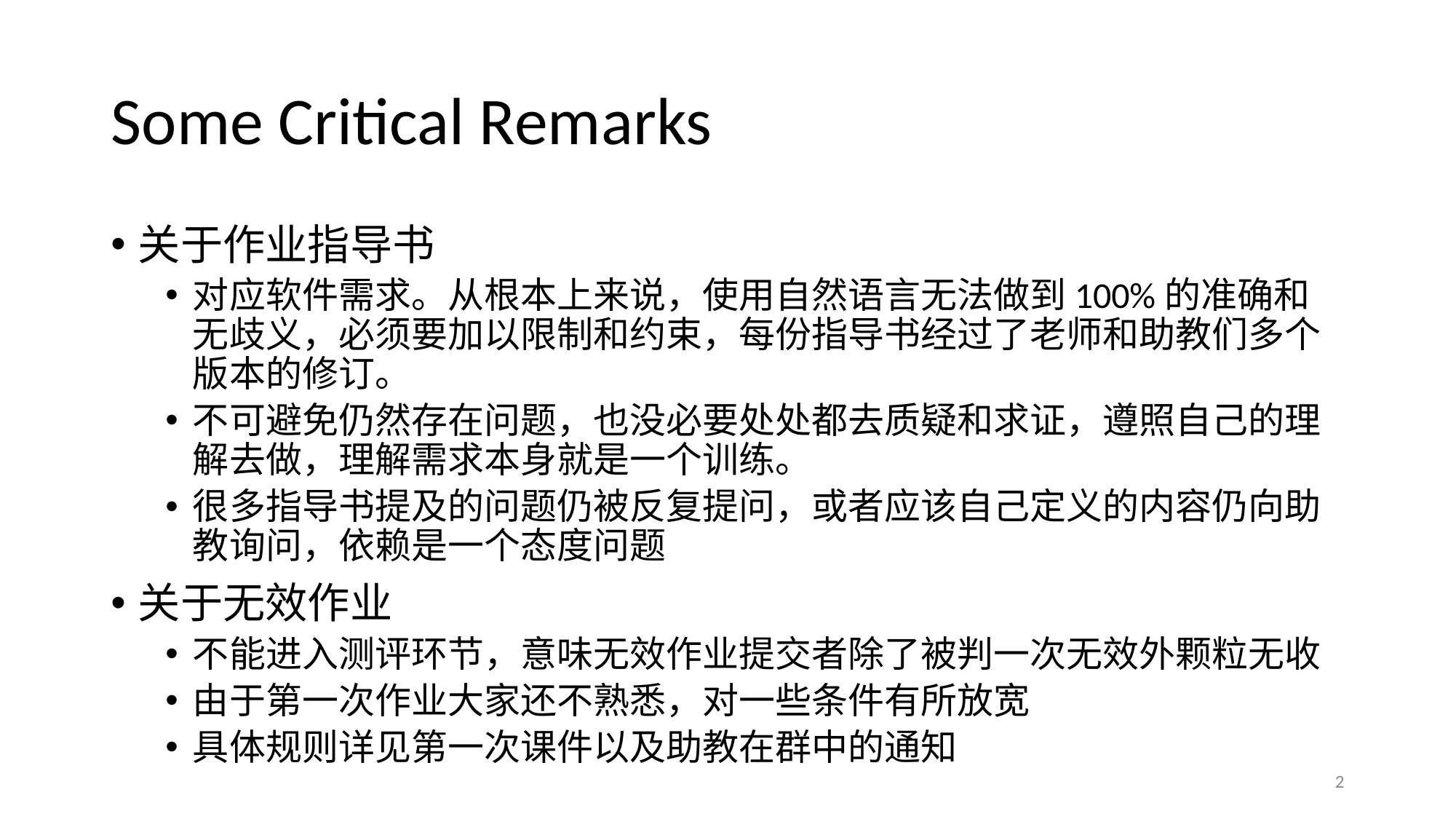

# Some Critical Remarks
关于作业指导书
对应软件需求。从根本上来说，使用自然语言无法做到100%的准确和无歧义，必须要加以限制和约束，每份指导书经过了老师和助教们多个版本的修订。
不可避免仍然存在问题，也没必要处处都去质疑和求证，遵照自己的理解去做，理解需求本身就是一个训练。
很多指导书提及的问题仍被反复提问，或者应该自己定义的内容仍向助教询问，依赖是一个态度问题
关于无效作业
不能进入测评环节，意味无效作业提交者除了被判一次无效外颗粒无收
由于第一次作业大家还不熟悉，对一些条件有所放宽
具体规则详见第一次课件以及助教在群中的通知
2